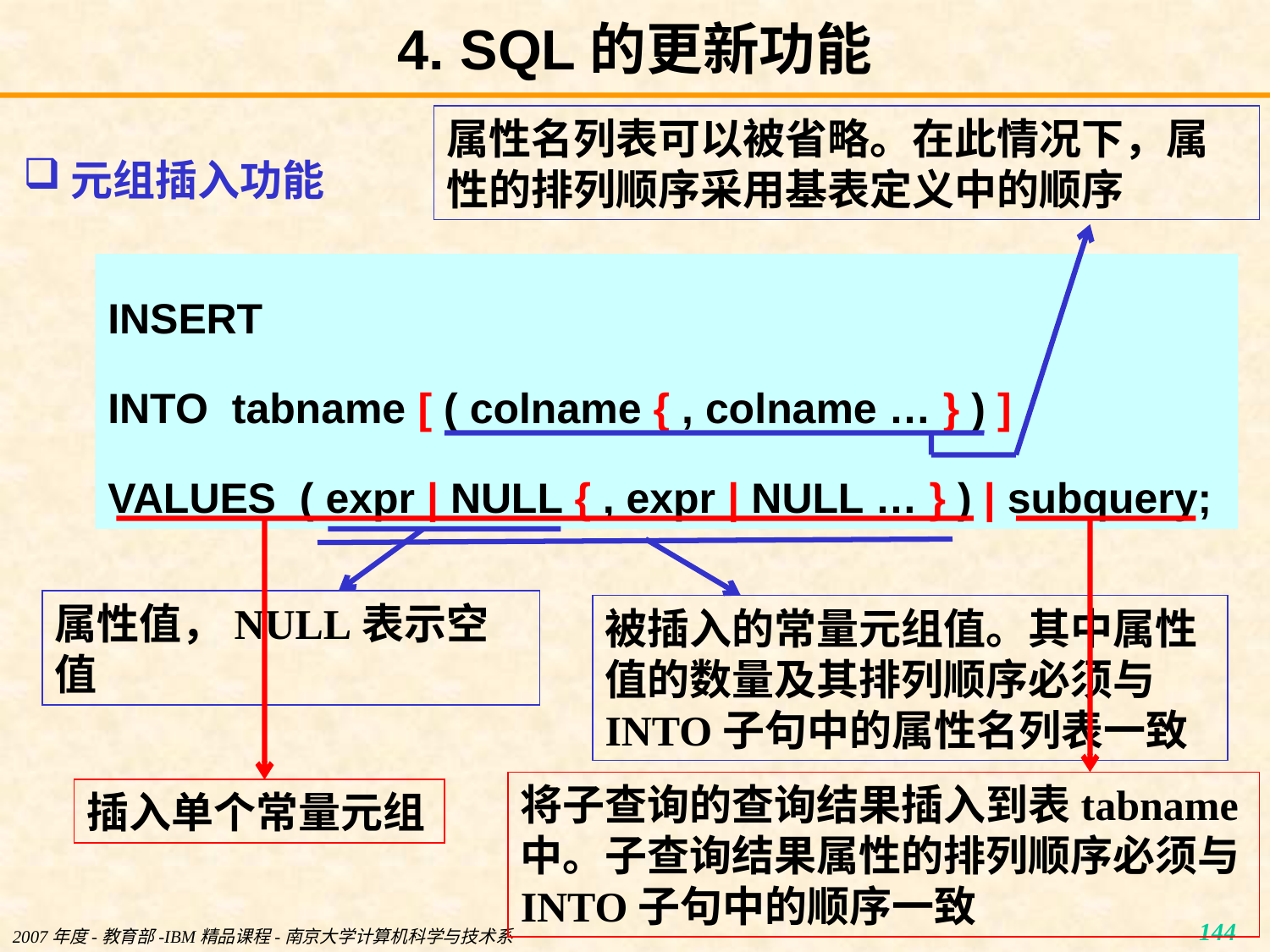

4. SQL的更新功能
属性名列表可以被省略。在此情况下，属性的排列顺序采用基表定义中的顺序

# 元组插入功能
INSERT
INTO  tabname [ ( colname { , colname … } ) ]
VALUES  ( expr | NULL { , expr | NULL … } ) | subquery;

插入单个常量元组

将子查询的查询结果插入到表tabname中。子查询结果属性的排列顺序必须与INTO子句中的顺序一致

属性值，NULL表示空值

被插入的常量元组值。其中属性值的数量及其排列顺序必须与INTO子句中的属性名列表一致
144
2007年度-教育部-IBM精品课程-南京大学计算机科学与技术系